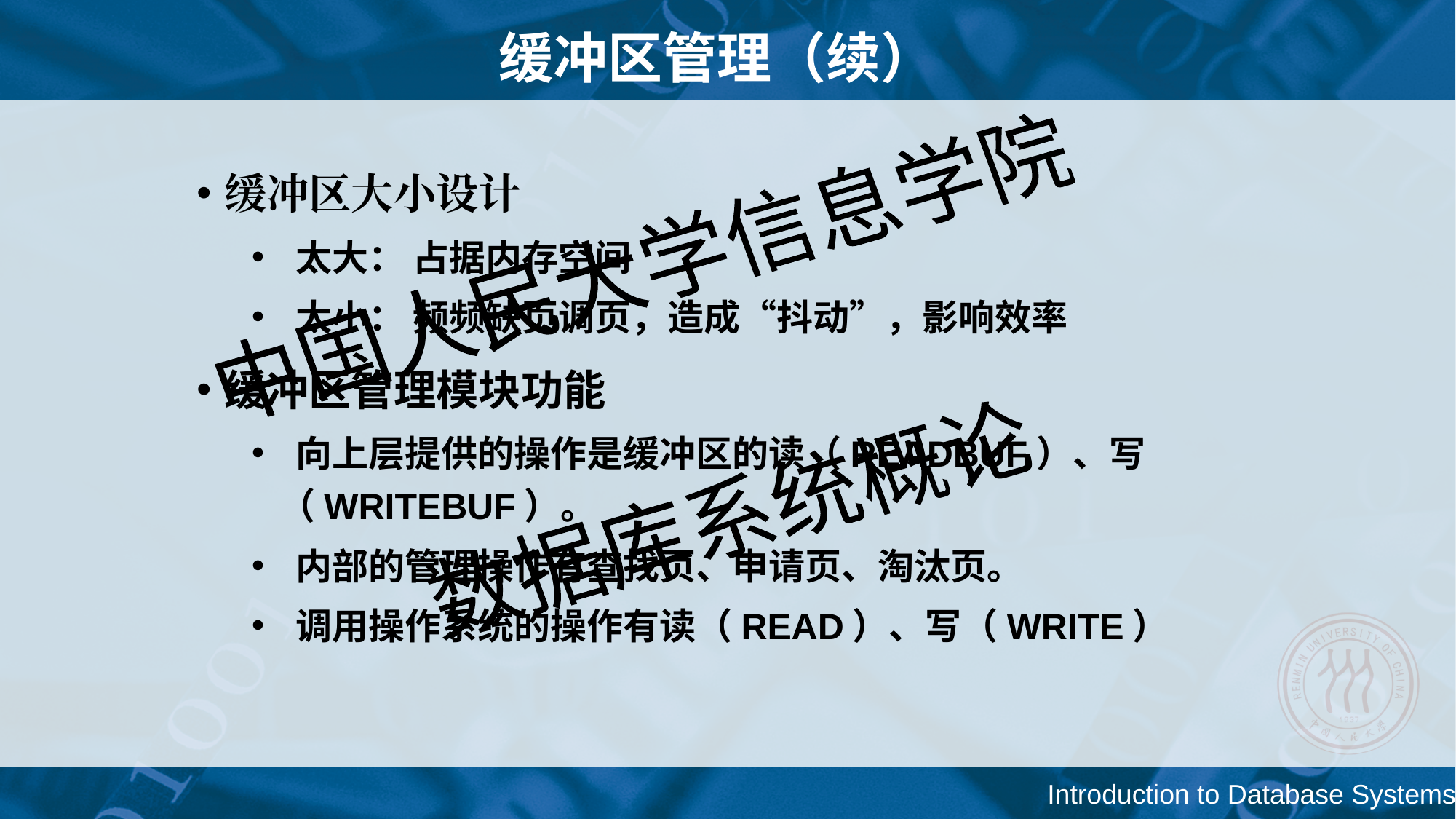

缓冲区管理（续）
缓冲区大小设计
 太大： 占据内存空间
 太小： 频频缺页调页，造成“抖动”，影响效率
缓冲区管理模块功能
 向上层提供的操作是缓冲区的读（READBUF）、写（WRITEBUF）。
 内部的管理操作有查找页、申请页、淘汰页。
 调用操作系统的操作有读（READ）、写（WRITE）